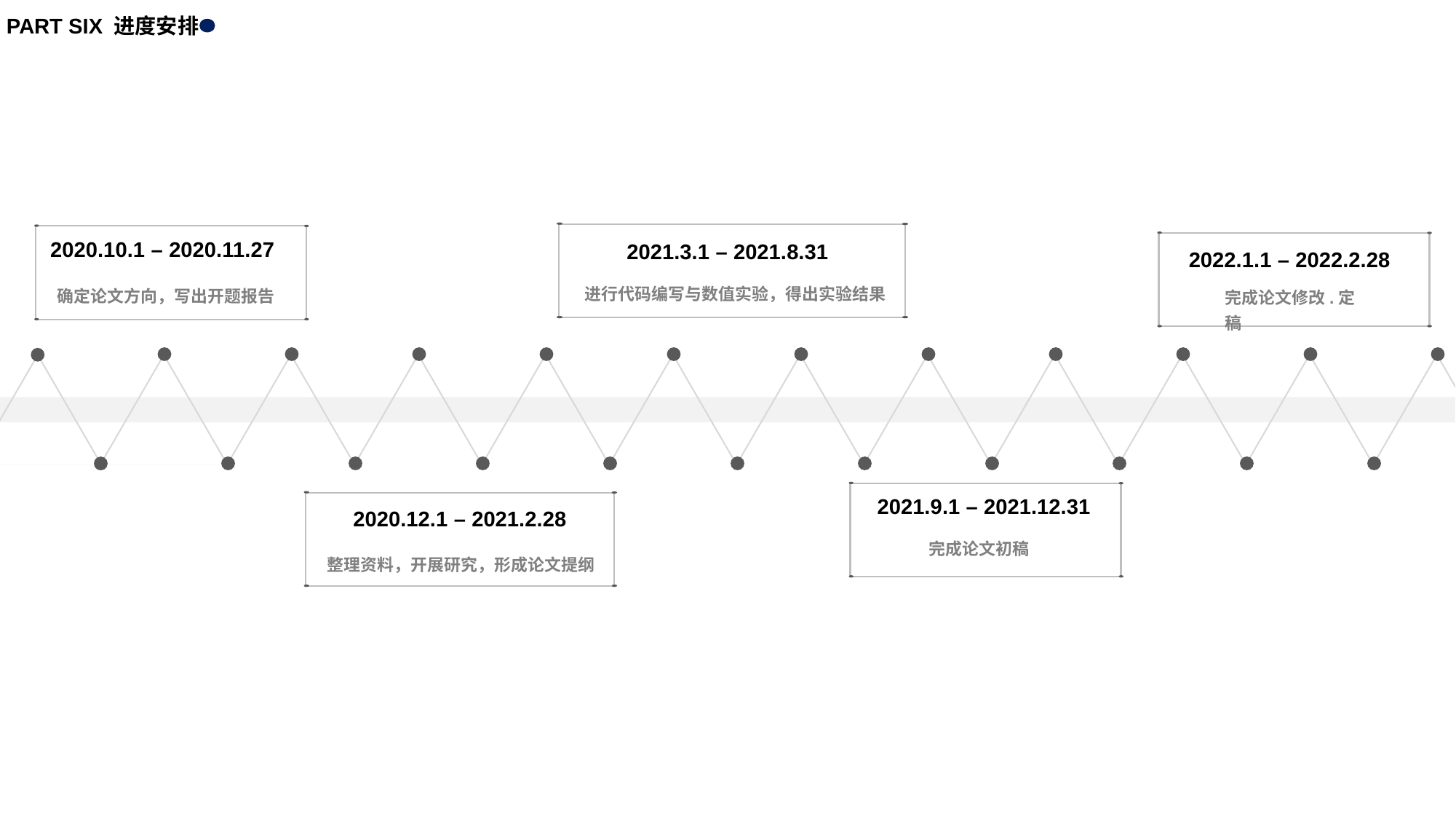

PART SIX 进度安排

2020.10.1 – 2020.11.27

2021.3.1 – 2021.8.31
2022.1.1 – 2022.2.28
进行代码编写与数值实验，得出实验结果
确定论文方向，写出开题报告
完成论文修改.定稿

2021.9.1 – 2021.12.31

2020.12.1 – 2021.2.28
完成论文初稿
整理资料，开展研究，形成论文提纲